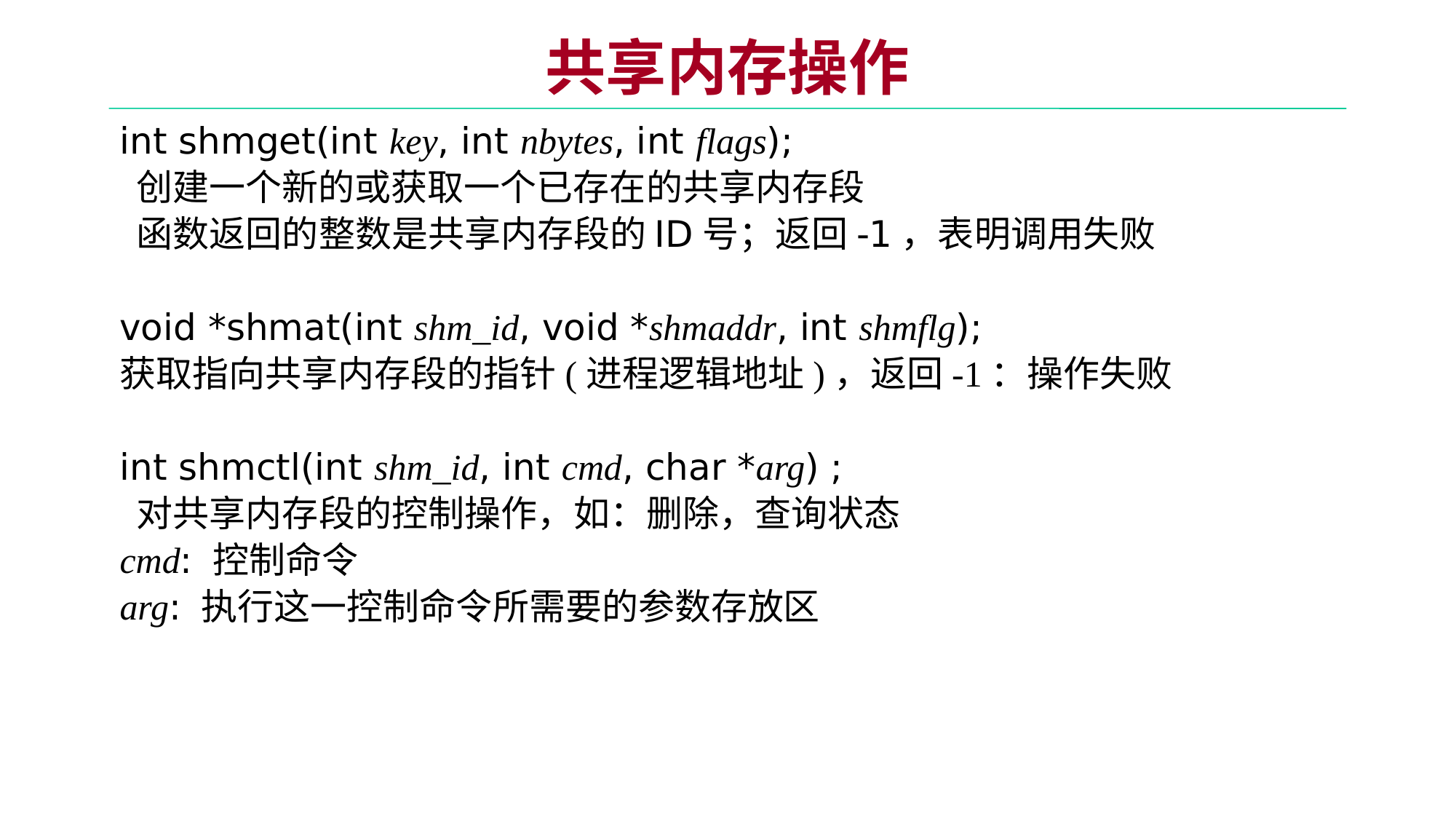

# 共享内存操作
int shmget(int key, int nbytes, int flags);
 创建一个新的或获取一个已存在的共享内存段
 函数返回的整数是共享内存段的ID号；返回-1，表明调用失败

void *shmat(int shm_id, void *shmaddr, int shmflg);
获取指向共享内存段的指针(进程逻辑地址)，返回-1：操作失败

int shmctl(int shm_id, int cmd, char *arg) ;
 对共享内存段的控制操作，如：删除，查询状态
cmd: 控制命令
arg: 执行这一控制命令所需要的参数存放区